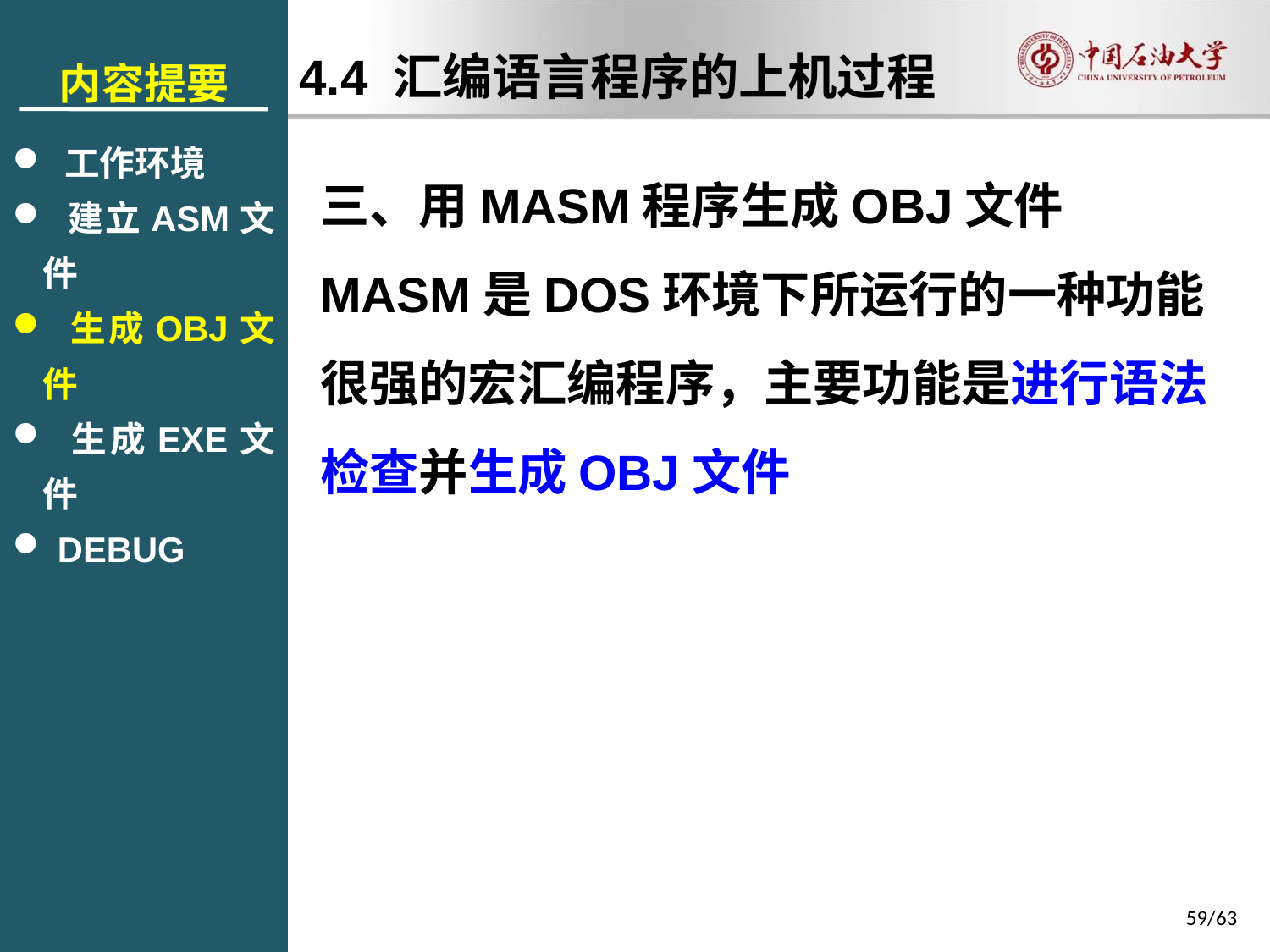

内容提要
 工作环境
 建立ASM文件
 生成OBJ文件
 生成EXE文件
 DEBUG
4.4 汇编语言程序的上机过程
三、用MASM程序生成OBJ文件
MASM是DOS环境下所运行的一种功能很强的宏汇编程序，主要功能是进行语法检查并生成OBJ文件
59/63